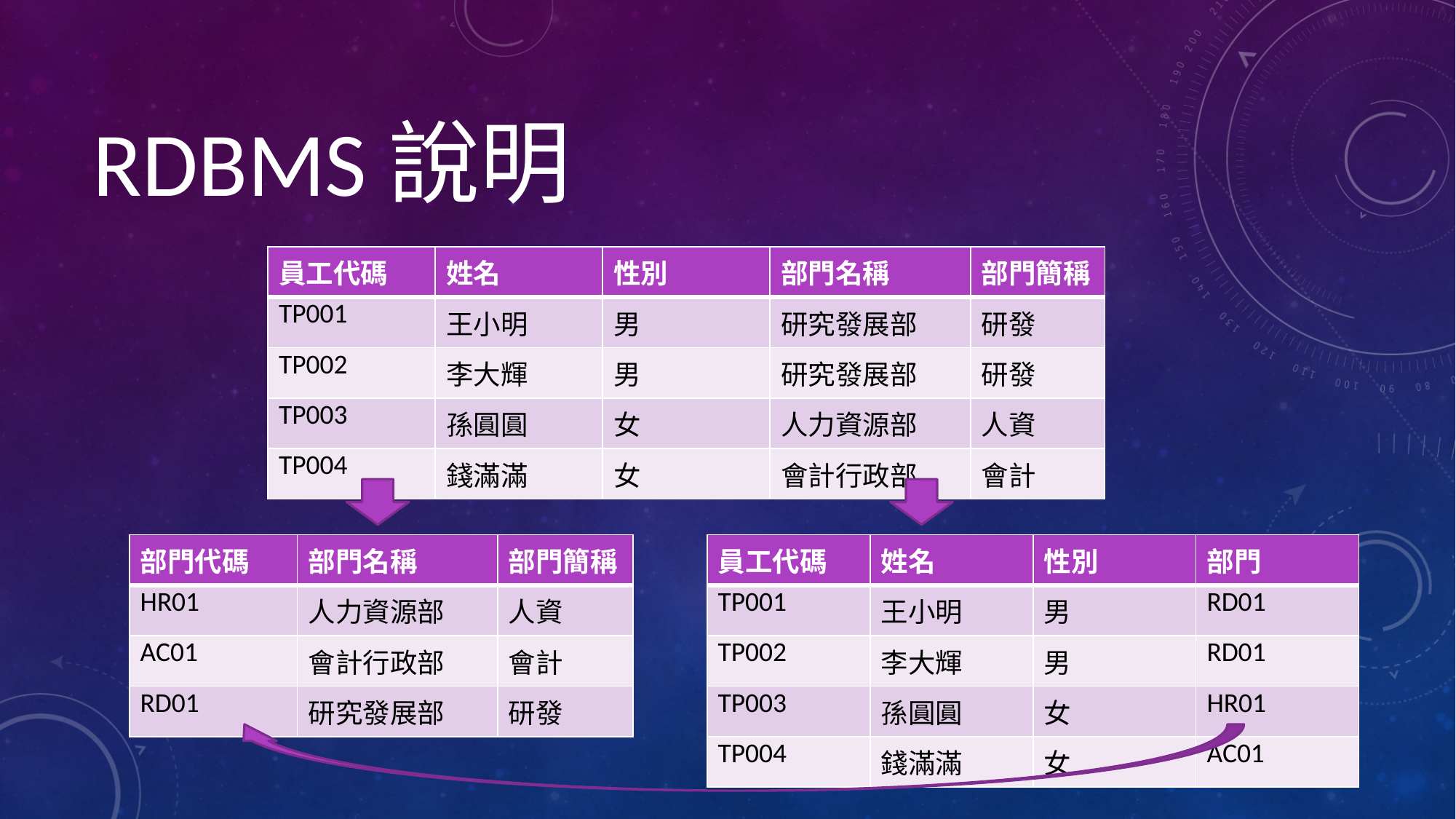

# Rdbms說明
| 員工代碼 | 姓名 | 性別 | 部門名稱 | 部門簡稱 |
| --- | --- | --- | --- | --- |
| TP001 | 王小明 | 男 | 研究發展部 | 研發 |
| TP002 | 李大輝 | 男 | 研究發展部 | 研發 |
| TP003 | 孫圓圓 | 女 | 人力資源部 | 人資 |
| TP004 | 錢滿滿 | 女 | 會計行政部 | 會計 |

| 部門代碼 | 部門名稱 | 部門簡稱 |
| --- | --- | --- |
| HR01 | 人力資源部 | 人資 |
| AC01 | 會計行政部 | 會計 |
| RD01 | 研究發展部 | 研發 |
| 員工代碼 | 姓名 | 性別 | 部門 |
| --- | --- | --- | --- |
| TP001 | 王小明 | 男 | RD01 |
| TP002 | 李大輝 | 男 | RD01 |
| TP003 | 孫圓圓 | 女 | HR01 |
| TP004 | 錢滿滿 | 女 | AC01 |